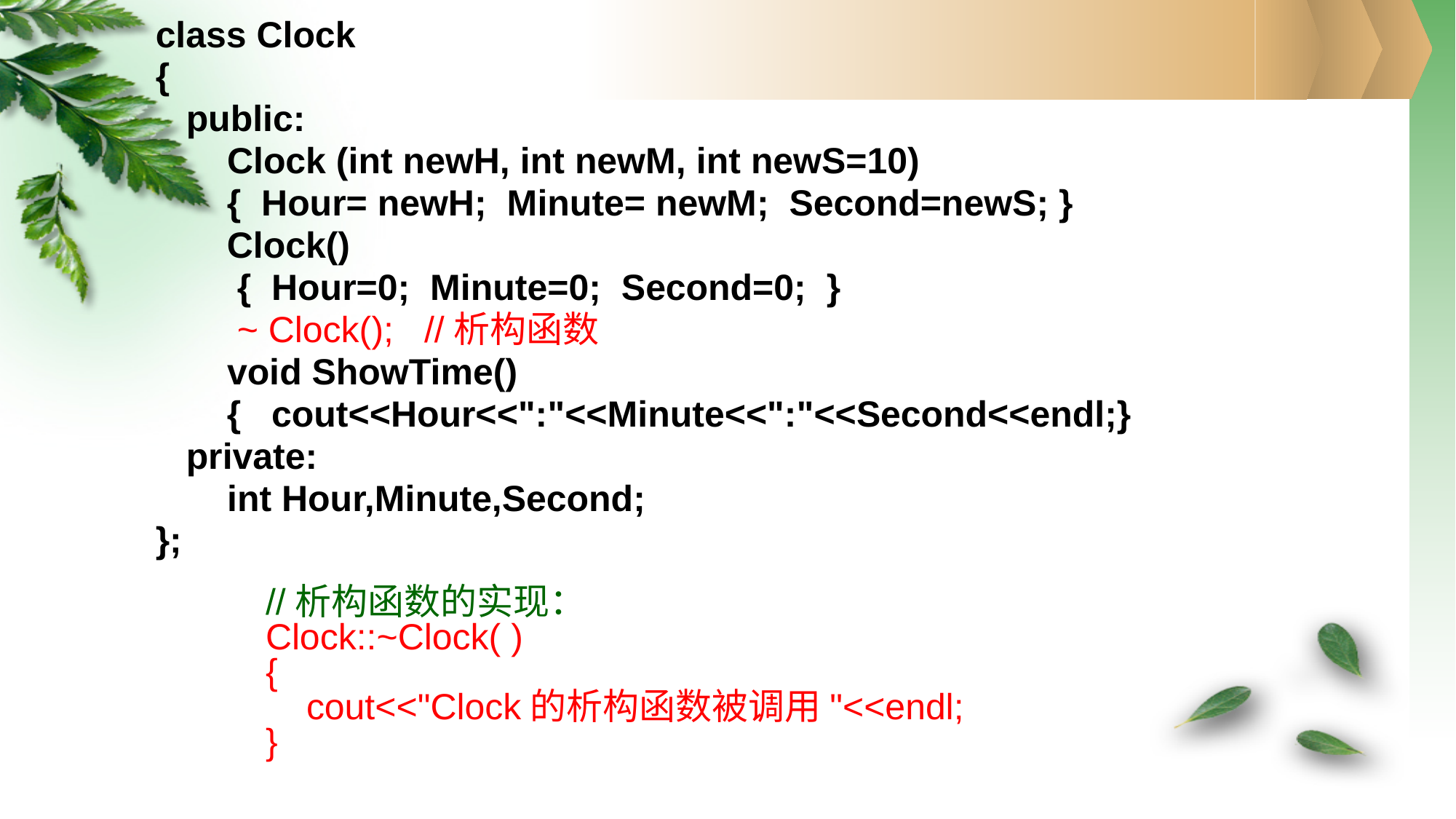

class Clock
{
   public:
	   Clock (int newH, int newM, int newS=10)
       {  Hour= newH;  Minute= newM;  Second=newS; }
       Clock()
        {  Hour=0;  Minute=0;  Second=0;  }
        ~ Clock();   //析构函数
	   void ShowTime()
       {   cout<<Hour<<":"<<Minute<<":"<<Second<<endl;}
   private:
	   int Hour,Minute,Second;
};
//析构函数的实现：
Clock::~Clock( )
{
    cout<<"Clock的析构函数被调用"<<endl;
}